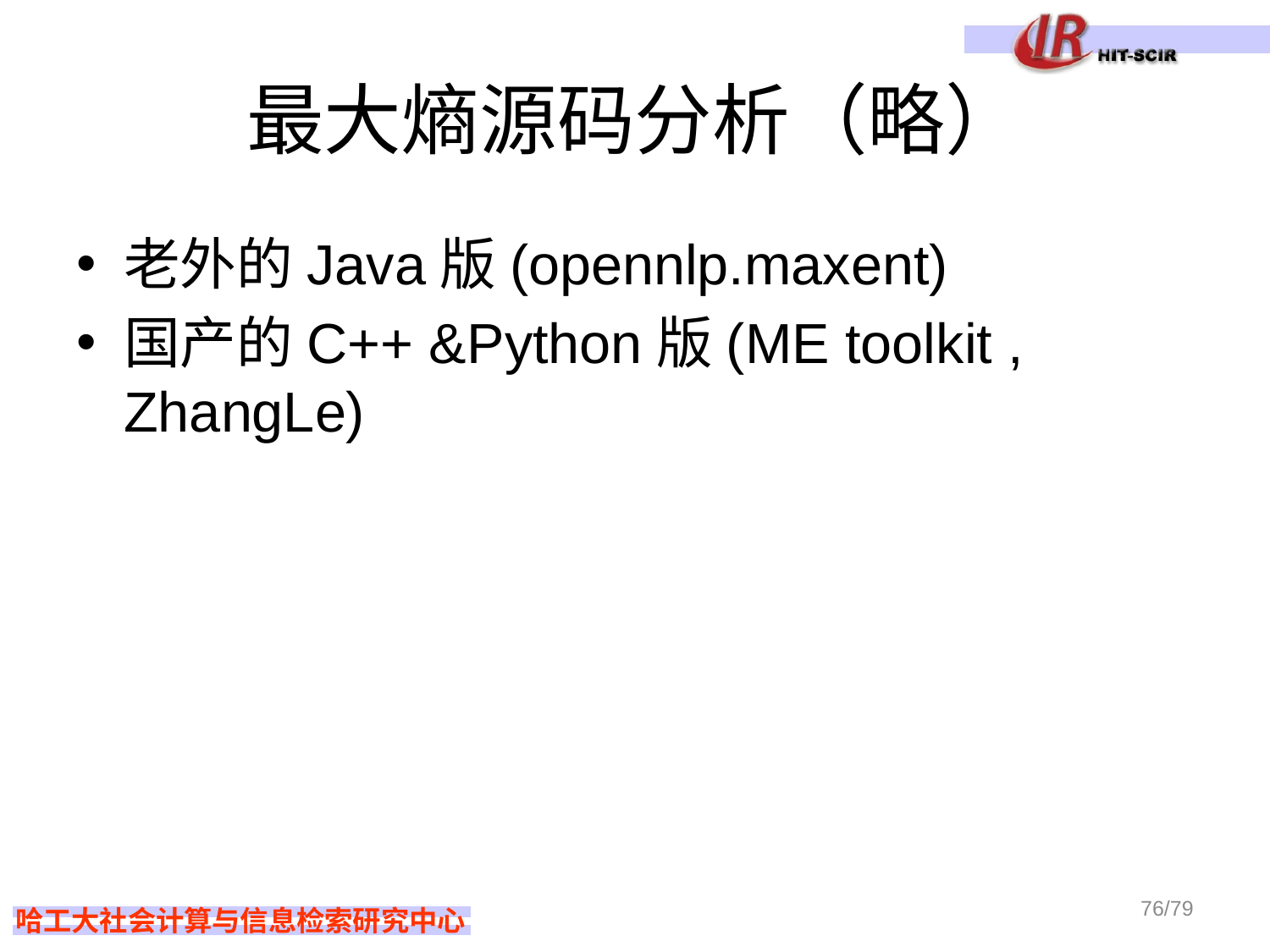

# 最大熵源码分析（略）
老外的Java版(opennlp.maxent)
国产的C++ &Python版(ME toolkit , ZhangLe)
76/79